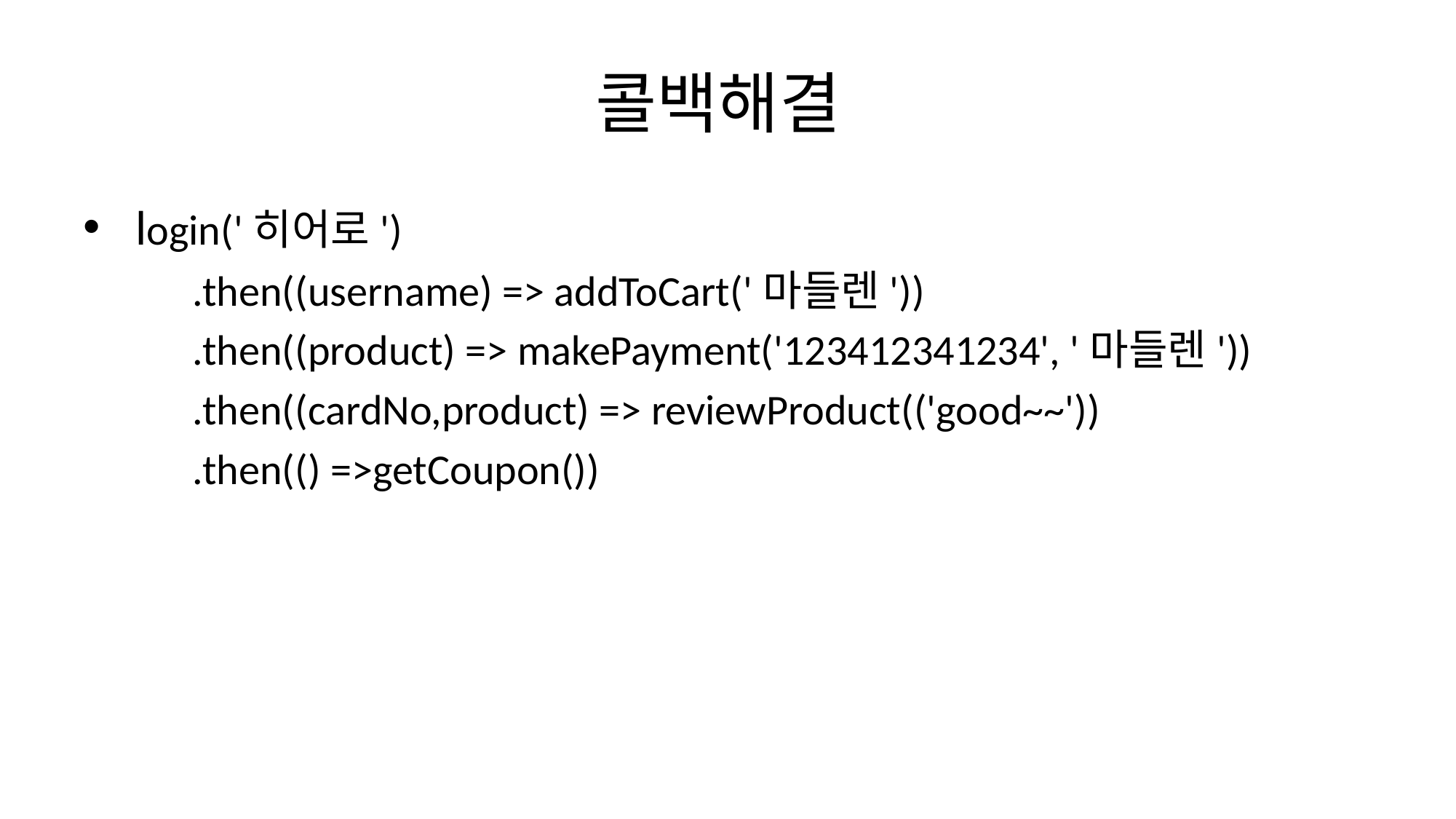

# 콜백해결
 login('히어로')
 	.then((username) => addToCart('마들렌'))
 	.then((product) => makePayment('123412341234', '마들렌'))
 	.then((cardNo,product) => reviewProduct(('good~~'))
 	.then(() =>getCoupon())